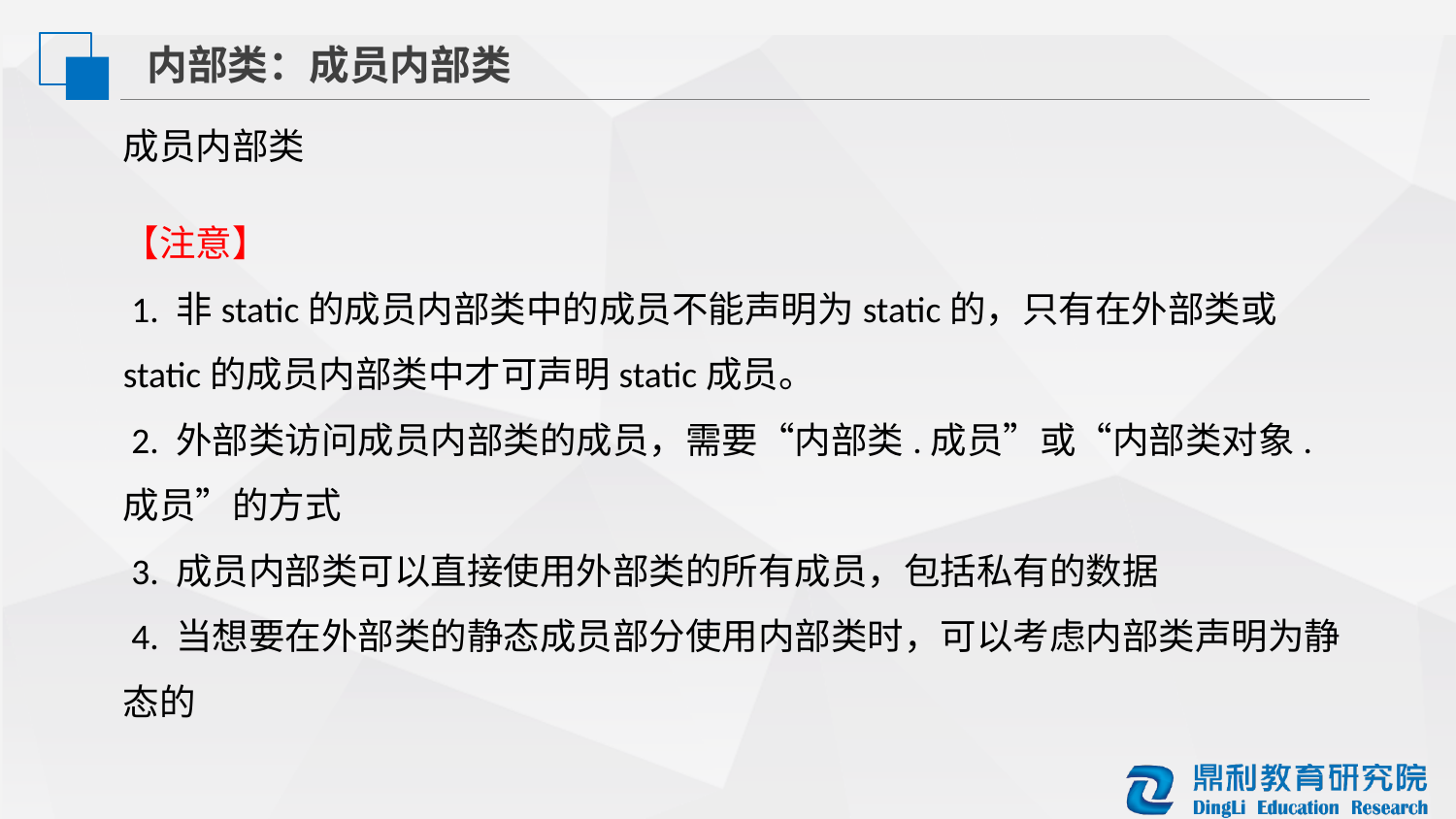

内部类：成员内部类

成员内部类
【注意】
 1. 非static的成员内部类中的成员不能声明为static的，只有在外部类或static的成员内部类中才可声明static成员。
 2. 外部类访问成员内部类的成员，需要“内部类.成员”或“内部类对象.成员”的方式
 3. 成员内部类可以直接使用外部类的所有成员，包括私有的数据
 4. 当想要在外部类的静态成员部分使用内部类时，可以考虑内部类声明为静态的